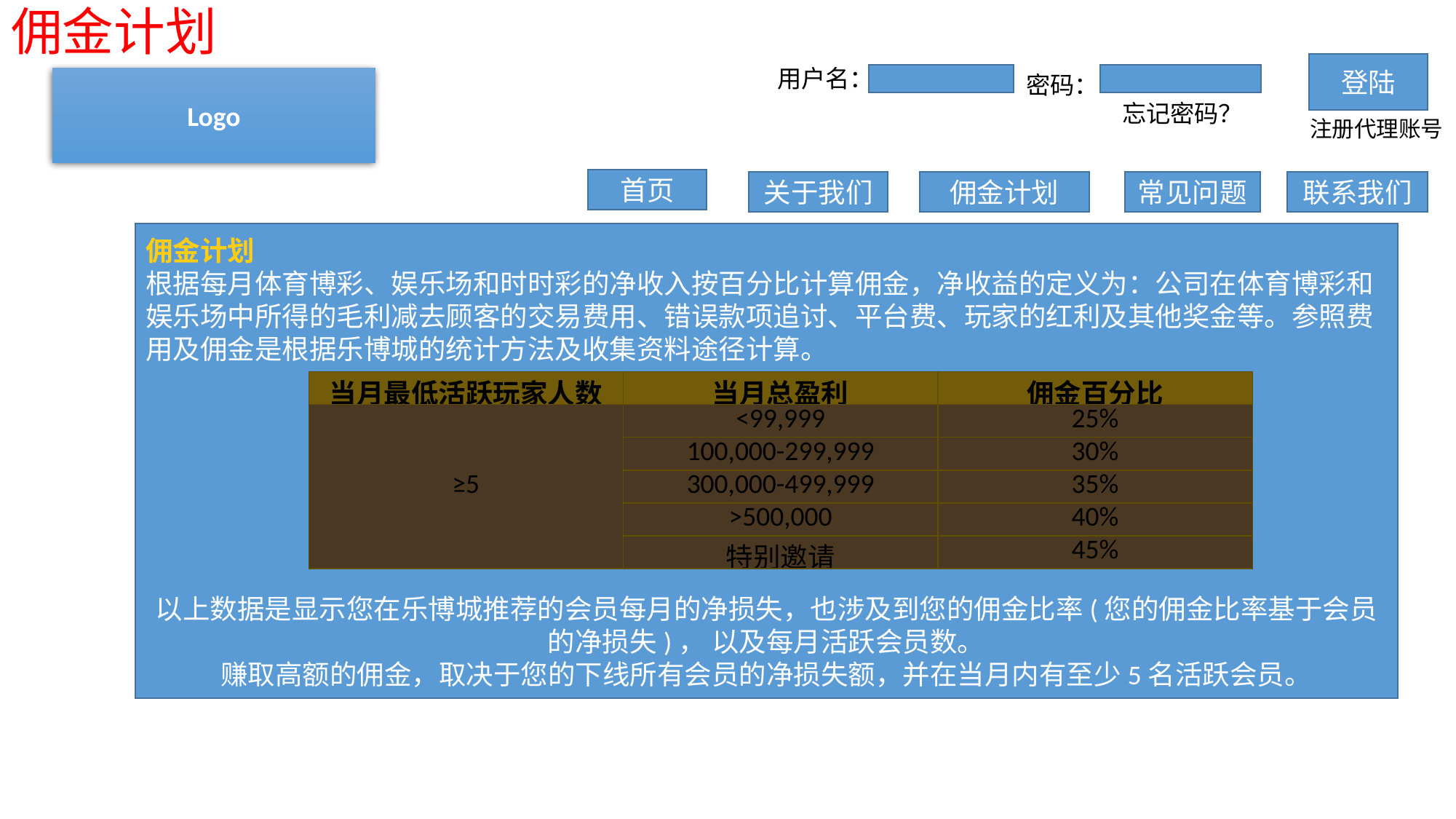

# 佣金计划
登陆
用户名：

Logo
密码：
忘记密码？
注册代理账号
首页
关于我们
佣金计划
常见问题
联系我们

以上数据是显示您在乐博城推荐的会员每月的净损失，也涉及到您的佣金比率(您的佣金比率基于会员的净损失)， 以及每月活跃会员数。
赚取高额的佣金，取决于您的下线所有会员的净损失额，并在当月内有至少5名活跃会员。
佣金计划
根据每月体育博彩、娱乐场和时时彩的净收入按百分比计算佣金，净收益的定义为：公司在体育博彩和娱乐场中所得的毛利减去顾客的交易费用、错误款项追讨、平台费、玩家的红利及其他奖金等。参照费用及佣金是根据乐博城的统计方法及收集资料途径计算。
| 当月最低活跃玩家人数 | 当月总盈利 | 佣金百分比 |
| --- | --- | --- |
| ≥5 | <99,999 | 25% |
|  | 100,000-299,999 | 30% |
|  | 300,000-499,999 | 35% |
|  | >500,000 | 40% |
|  | 特别邀请 | 45% |